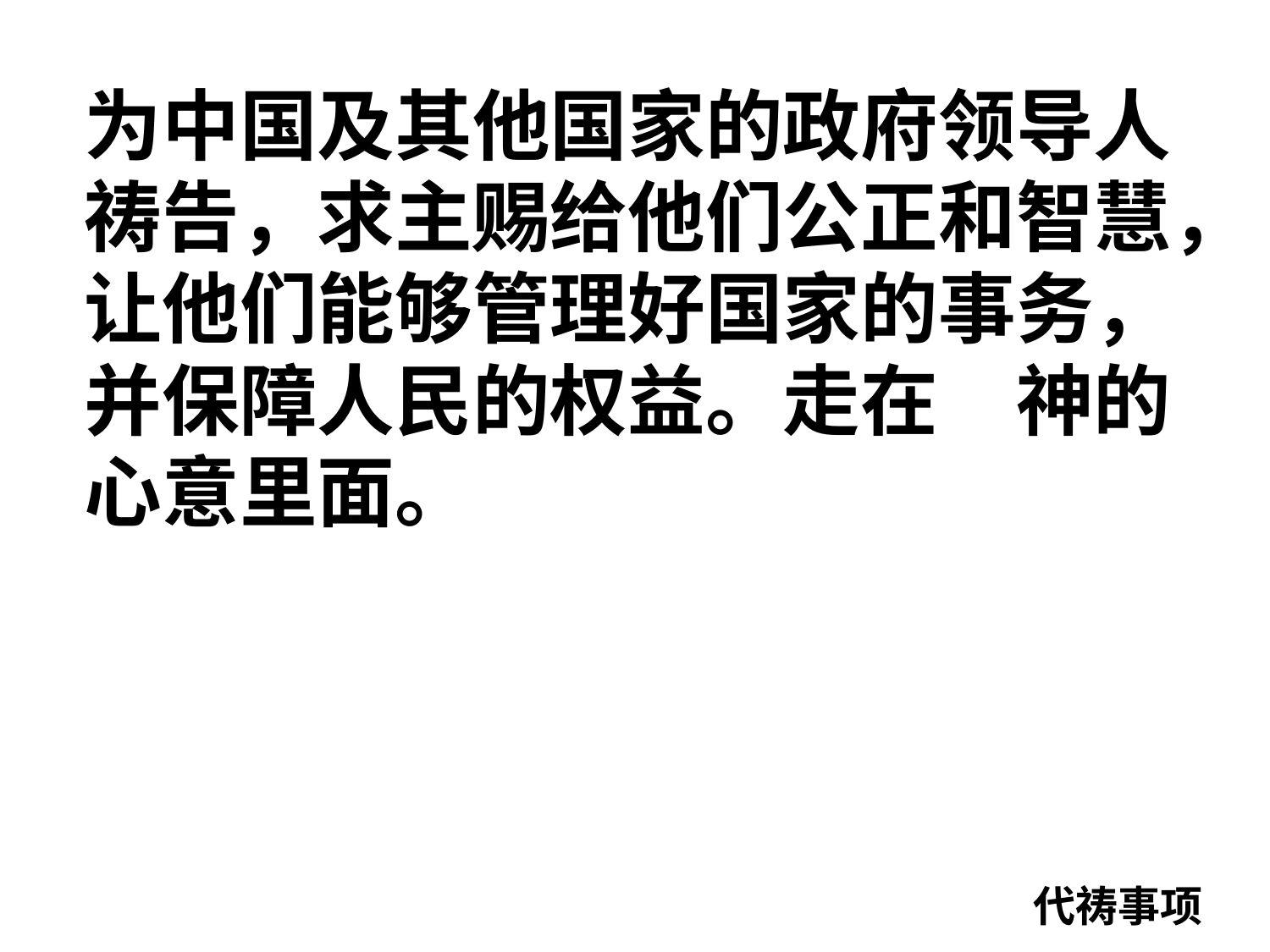

为中国及其他国家的政府领导人祷告，求主赐给他们公正和智慧，让他们能够管理好国家的事务，并保障人民的权益。走在　神的心意里面。
代祷事项